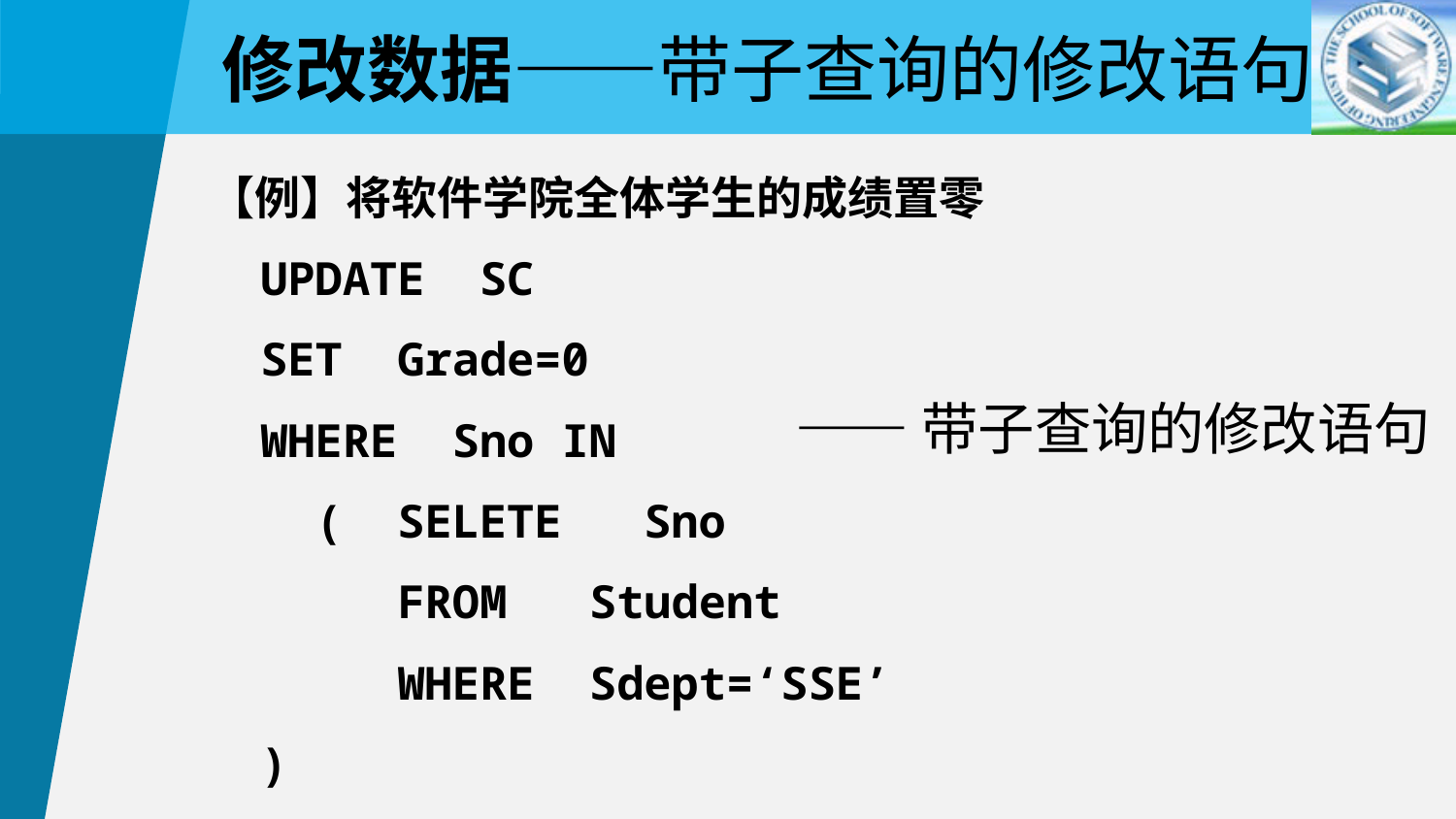

修改数据——带子查询的修改语句
【例】将软件学院全体学生的成绩置零
		UPDATE  SC
		SET  Grade=0
		WHERE  Sno IN
			  (  SELETE   Sno
			     FROM   Student
			     WHERE  Sdept=‘SSE’
			)
——带子查询的修改语句